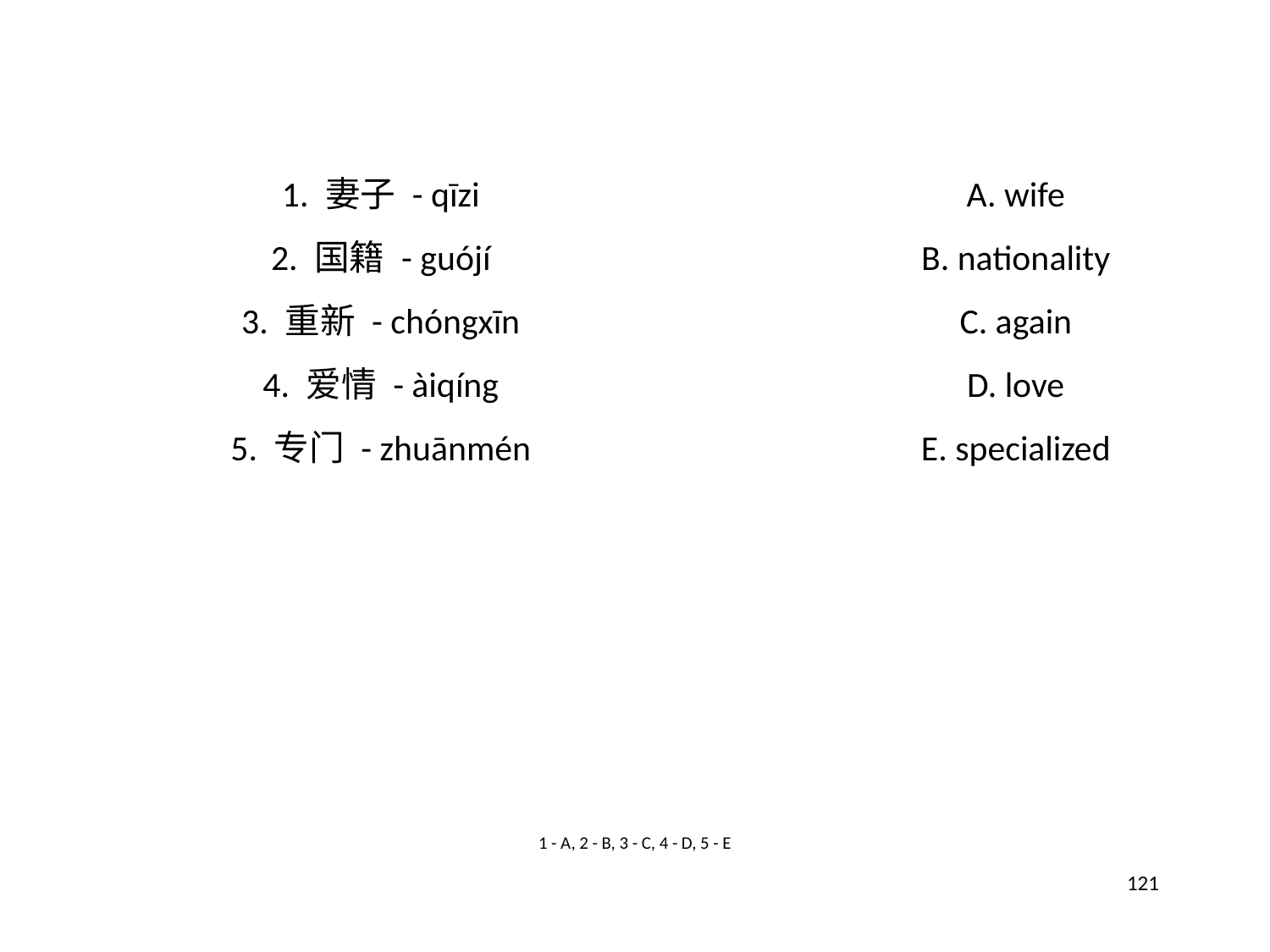

1. 妻子 - qīzi

A. wife

2. 国籍 - guójí

B. nationality

3. 重新 - chóngxīn

C. again

4. 爱情 - àiqíng

D. love

5. 专门 - zhuānmén

E. specialized
1 - A, 2 - B, 3 - C, 4 - D, 5 - E

121